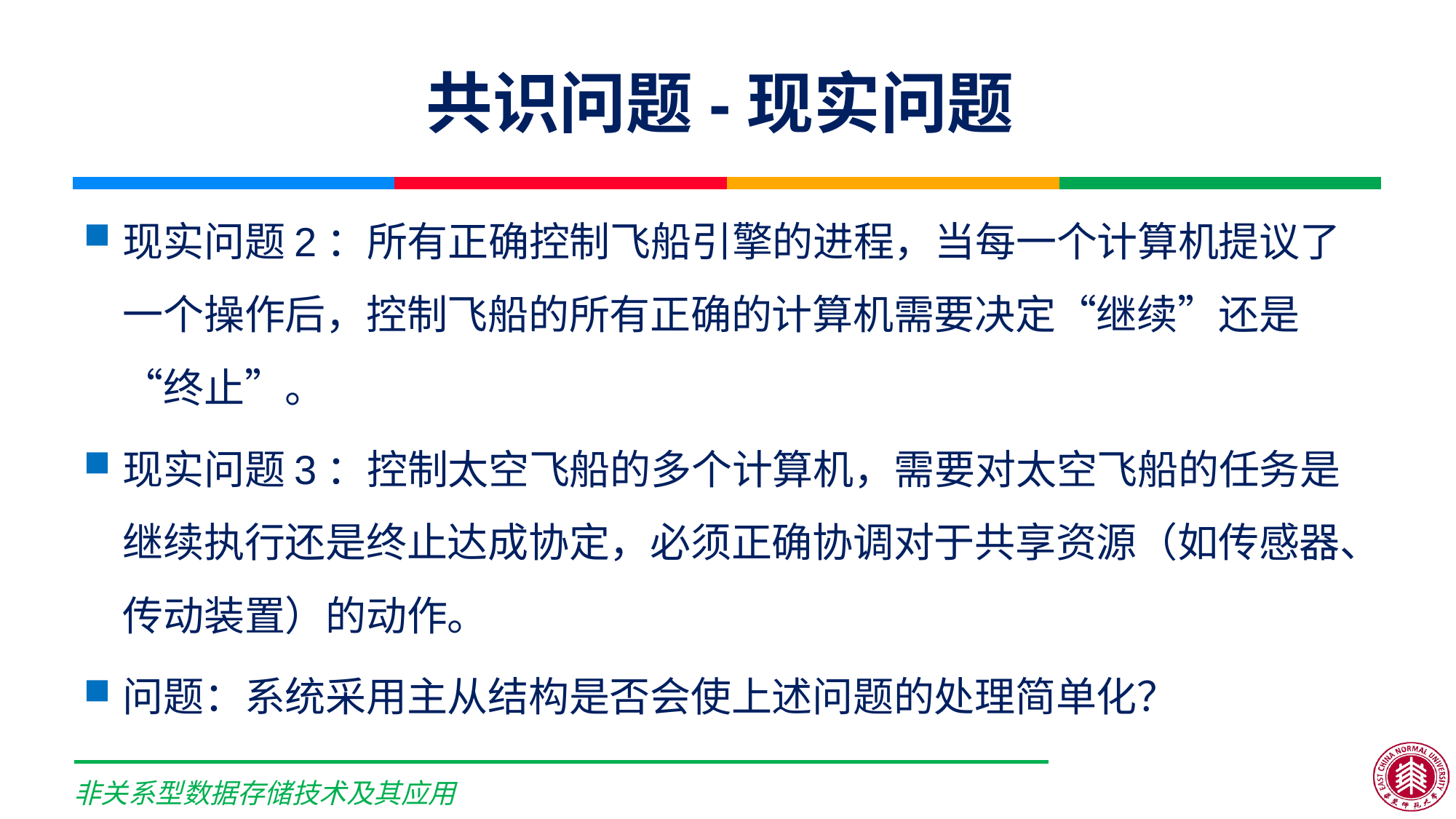

# 共识问题-现实问题
现实问题2：所有正确控制飞船引擎的进程，当每一个计算机提议了一个操作后，控制飞船的所有正确的计算机需要决定“继续”还是“终止”。
现实问题3：控制太空飞船的多个计算机，需要对太空飞船的任务是继续执行还是终止达成协定，必须正确协调对于共享资源（如传感器、传动装置）的动作。
问题：系统采用主从结构是否会使上述问题的处理简单化？